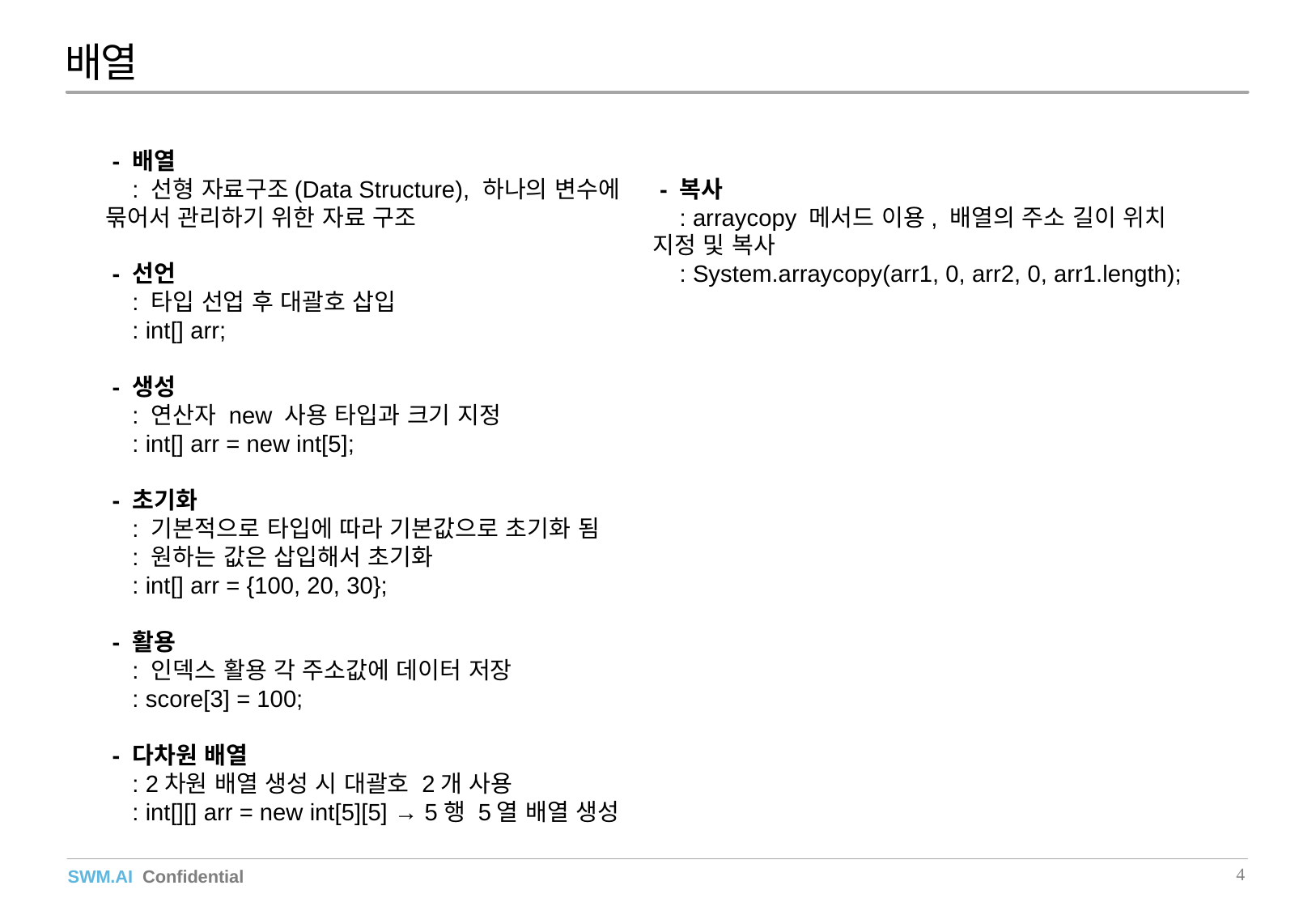

배열
 - 배열
    : 선형 자료구조(Data Structure), 하나의 변수에 묶어서 관리하기 위한 자료 구조

 - 선언
    : 타입 선업 후 대괄호 삽입
    : int[] arr;

 - 생성
    : 연산자 new 사용 타입과 크기 지정
    : int[] arr = new int[5];

 - 초기화
    : 기본적으로 타입에 따라 기본값으로 초기화 됨
    : 원하는 값은 삽입해서 초기화
    : int[] arr = {100, 20, 30};

 - 활용
    : 인덱스 활용 각 주소값에 데이터 저장
    : score[3] = 100;

 - 다차원 배열
    : 2차원 배열 생성 시 대괄호 2개 사용
    : int[][] arr = new int[5][5] → 5행 5열 배열 생성

 - 복사
    : arraycopy 메서드 이용, 배열의 주소 길이 위치 지정 및 복사
    : System.arraycopy(arr1, 0, arr2, 0, arr1.length);
4